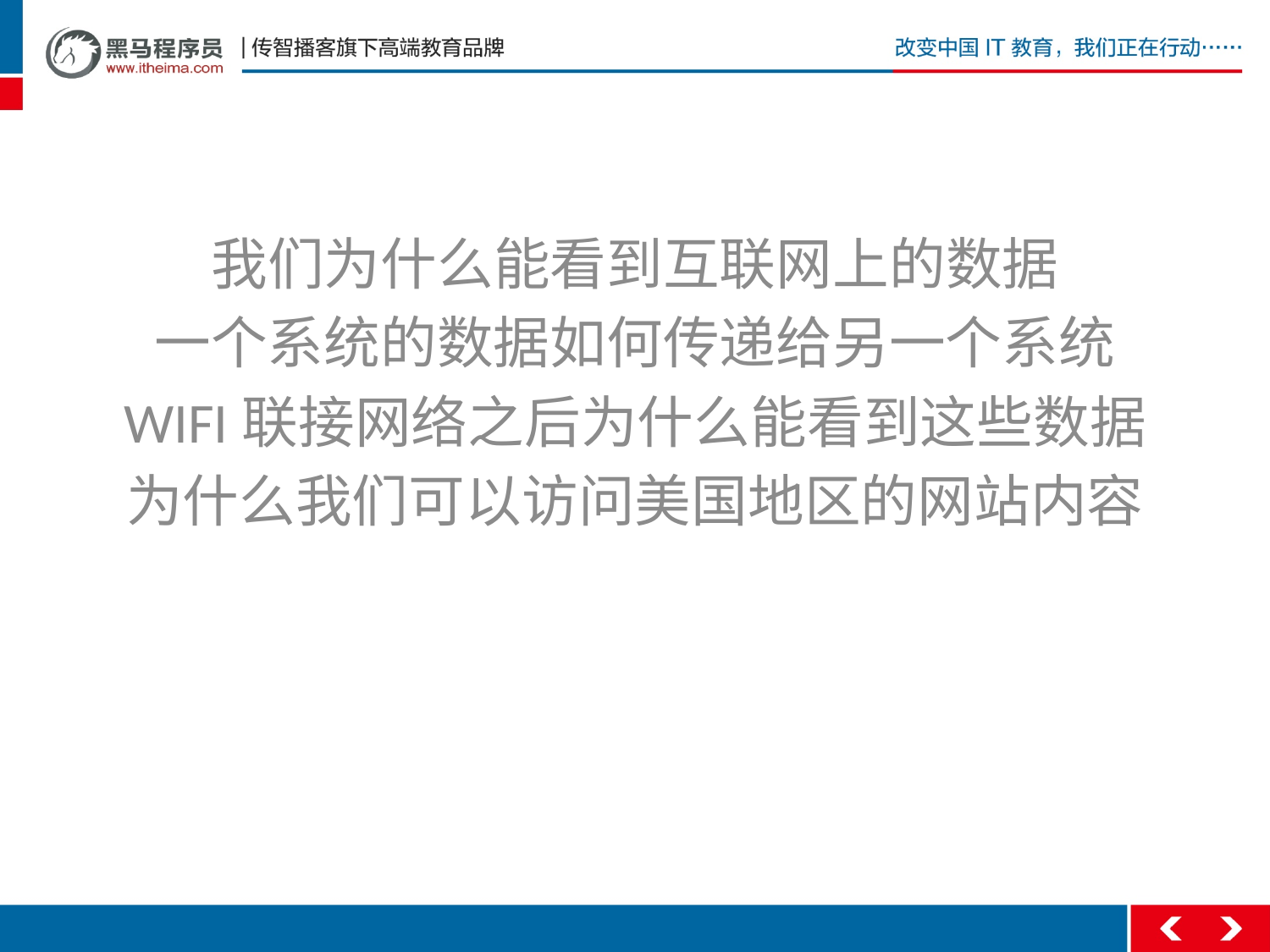

#
我们为什么能看到互联网上的数据
一个系统的数据如何传递给另一个系统
WIFI联接网络之后为什么能看到这些数据
为什么我们可以访问美国地区的网站内容